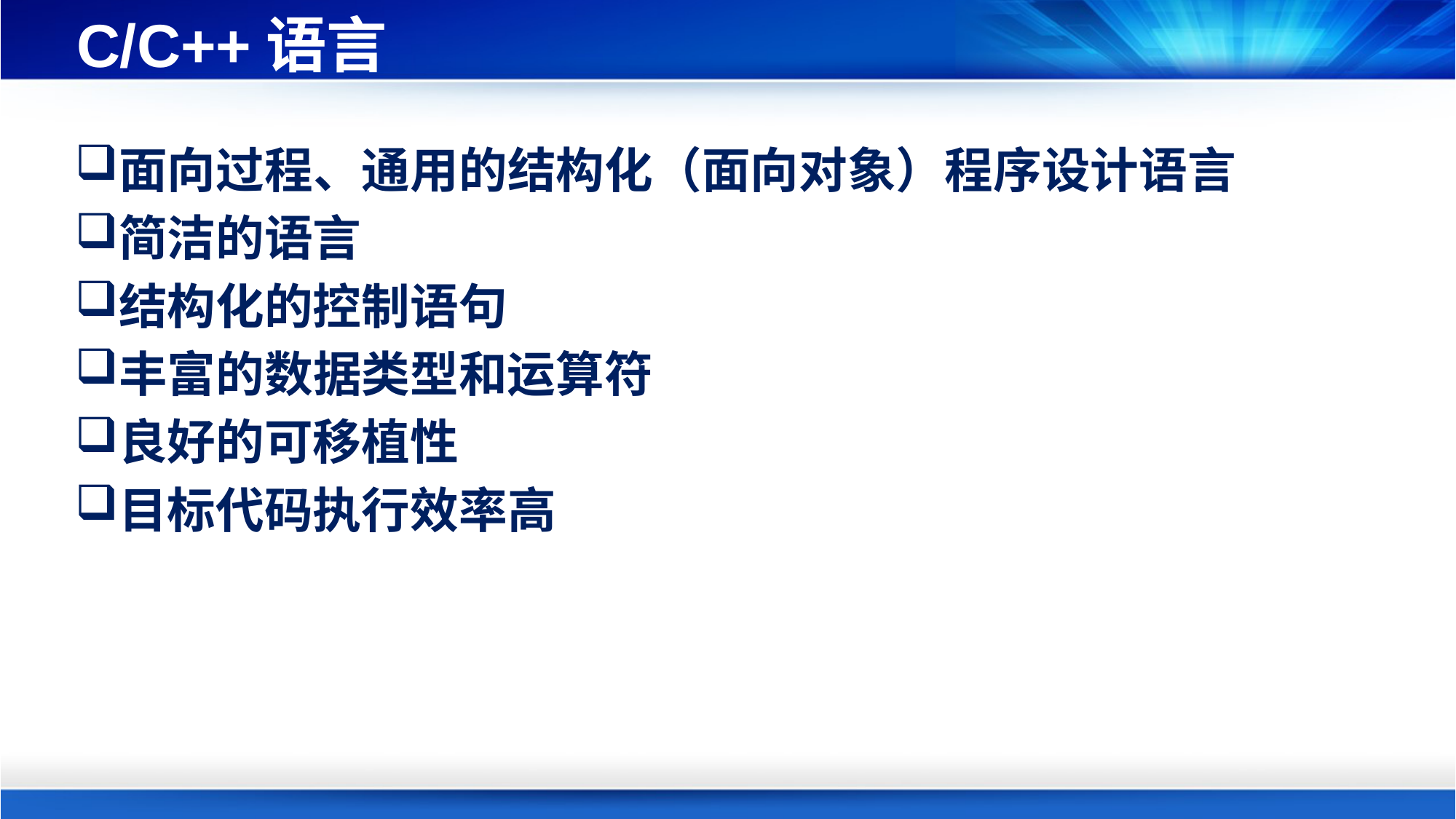

# C/C++语言
面向过程、通用的结构化（面向对象）程序设计语言
简洁的语言
结构化的控制语句
丰富的数据类型和运算符
良好的可移植性
目标代码执行效率高